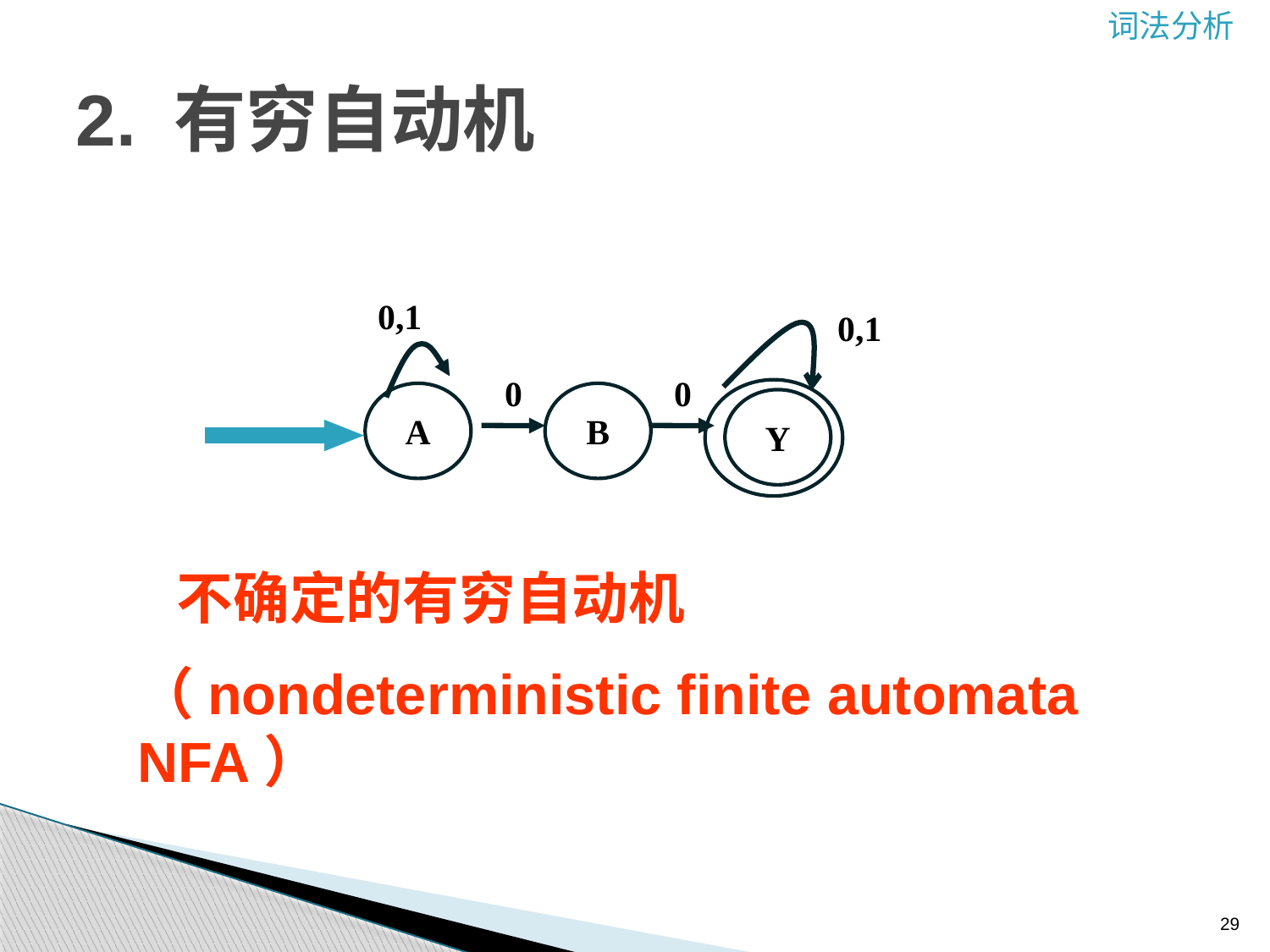

2. 有穷自动机
0,1
0,1

0
0

A
B
Y

  不确定的有穷自动机
（nondeterministic finite automata  NFA）
29